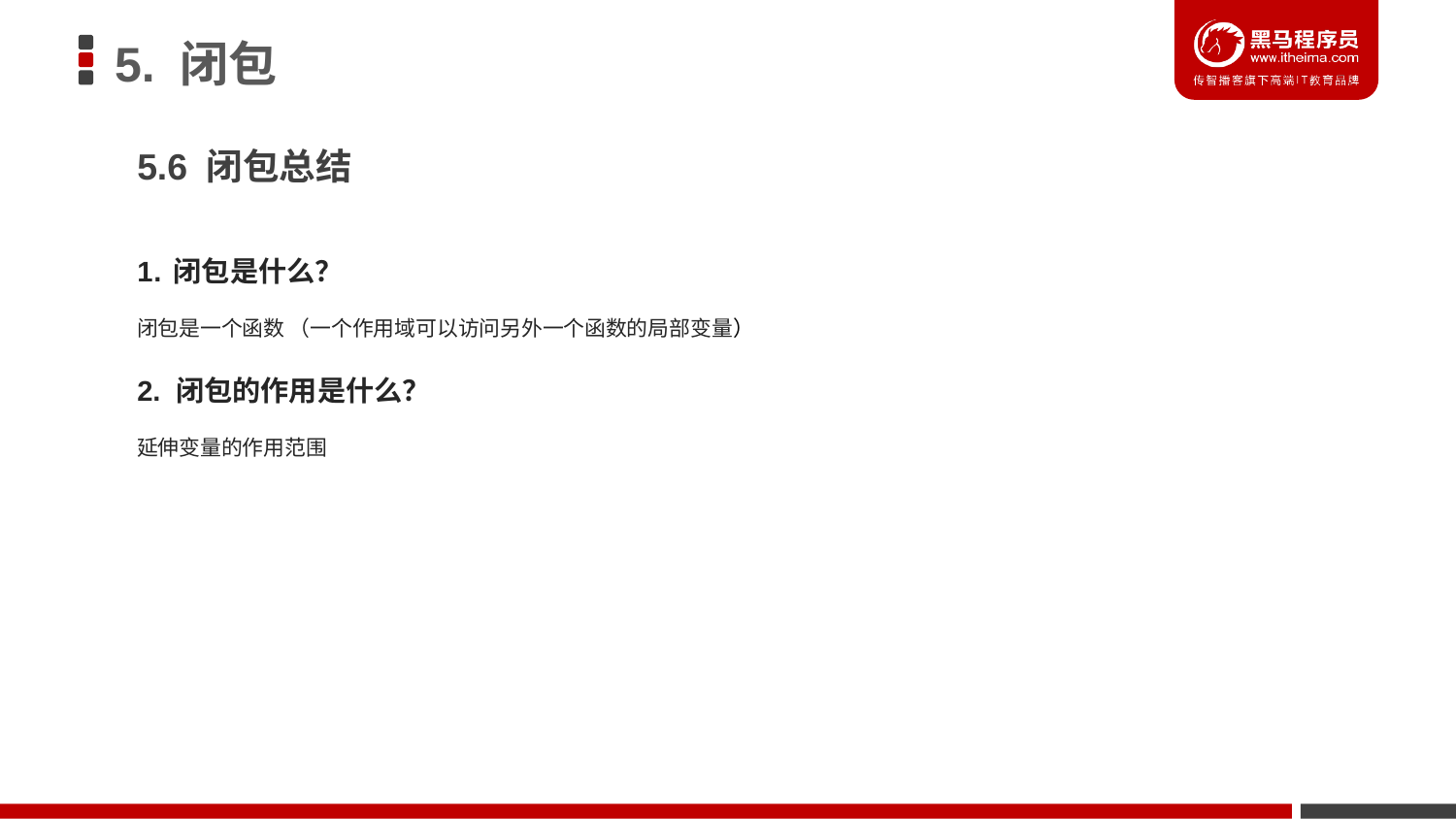

# 5. 闭包
5.6 闭包总结
闭包是什么？
闭包是一个函数 （一个作用域可以访问另外一个函数的局部变量）
2. 闭包的作用是什么？
延伸变量的作用范围